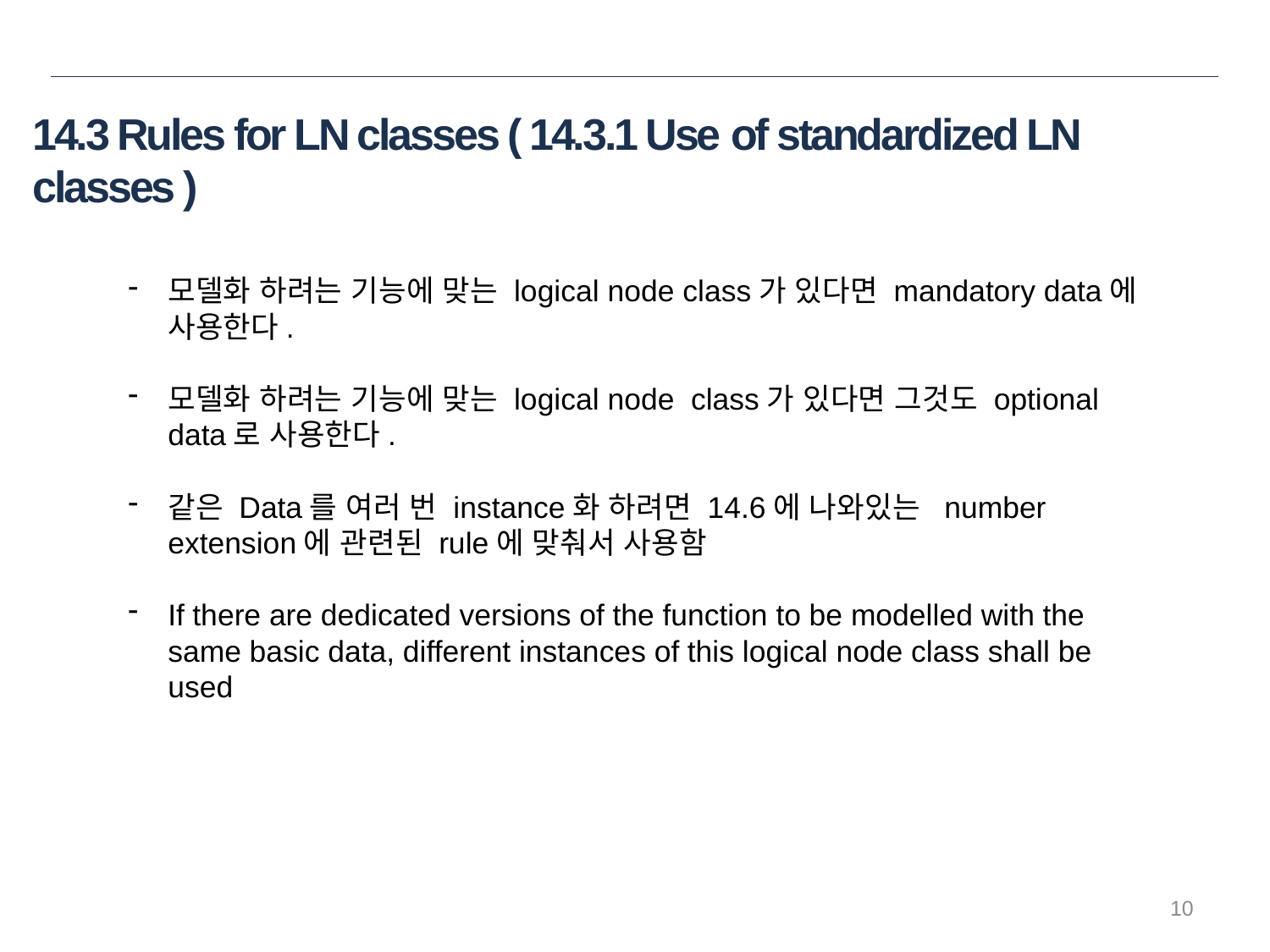

14.3 Rules for LN classes ( 14.3.1 Use of standardized LN classes )
모델화 하려는 기능에 맞는 logical node class가 있다면 mandatory data에 사용한다.

모델화 하려는 기능에 맞는 logical node  class가 있다면 그것도 optional data로 사용한다.

같은 Data를 여러 번 instance화 하려면 14.6에 나와있는  number extension에 관련된 rule에 맞춰서 사용함

If there are dedicated versions of the function to be modelled with the same basic data, different instances of this logical node class shall be used
10